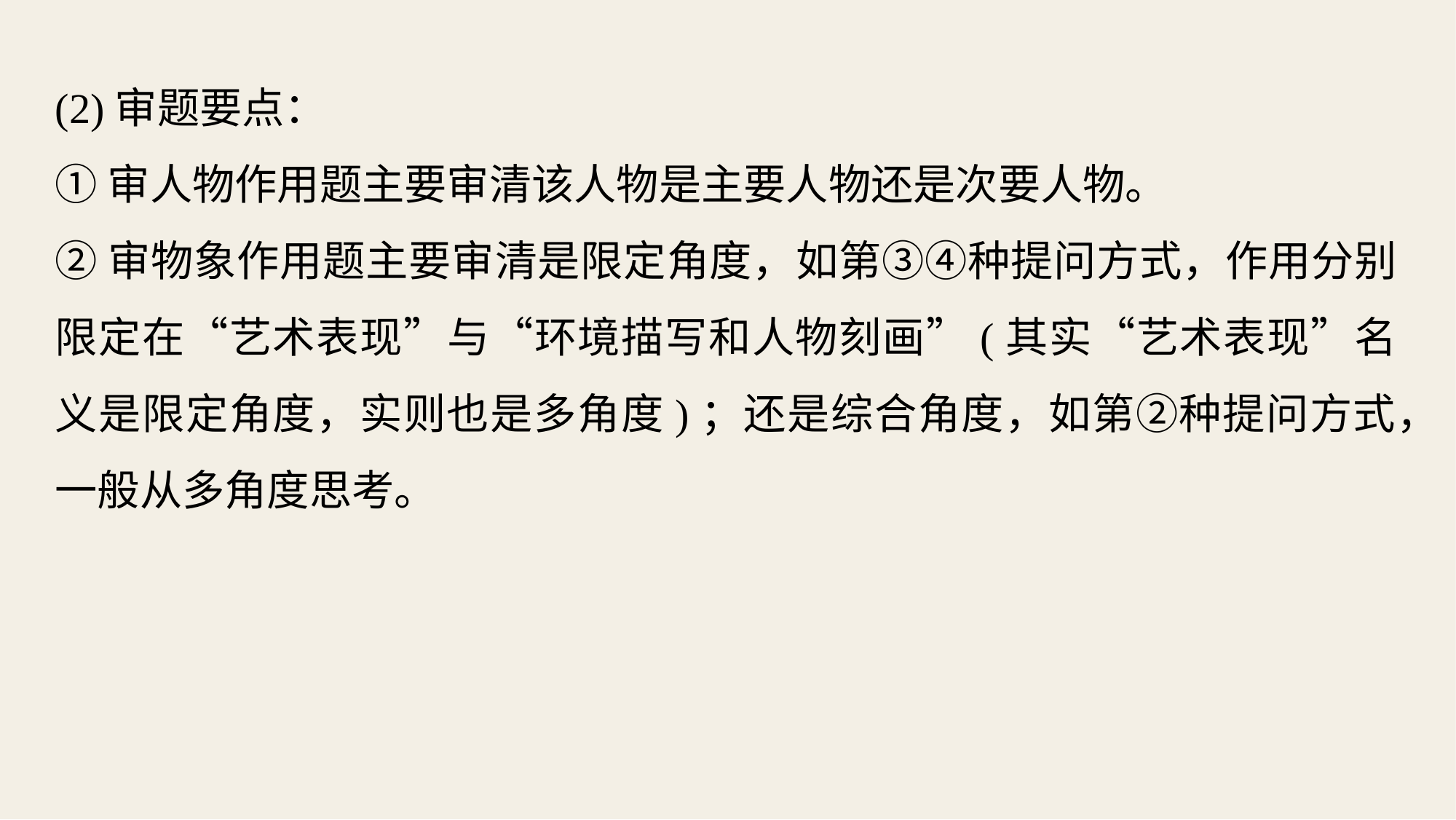

(2)审题要点：
①审人物作用题主要审清该人物是主要人物还是次要人物。
②审物象作用题主要审清是限定角度，如第③④种提问方式，作用分别限定在“艺术表现”与“环境描写和人物刻画”(其实“艺术表现”名义是限定角度，实则也是多角度)；还是综合角度，如第②种提问方式，一般从多角度思考。